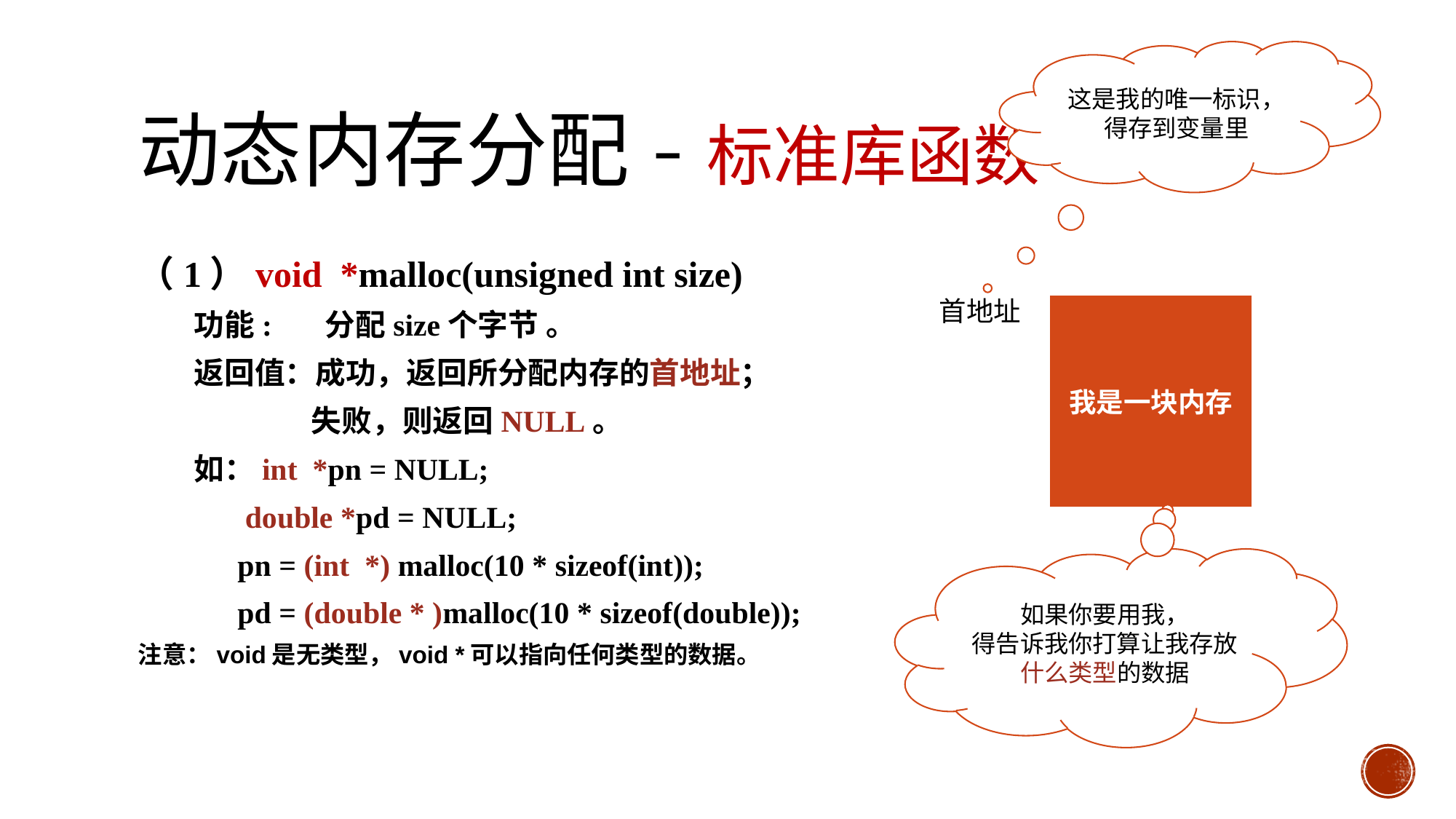

这是我的唯一标识，得存到变量里
# 动态内存分配-标准库函数
（1）void  *malloc(unsigned int size)
       功能:      分配size个字节 。
       返回值：成功，返回所分配内存的首地址；
                        失败，则返回NULL。
       如：int  *pn = NULL;
              double *pd = NULL;
             pn = (int  *) malloc(10 * sizeof(int));
             pd = (double * )malloc(10 * sizeof(double));
注意：void是无类型，void *可以指向任何类型的数据。

首地址
我是一块内存
如果你要用我，
得告诉我你打算让我存放什么类型的数据